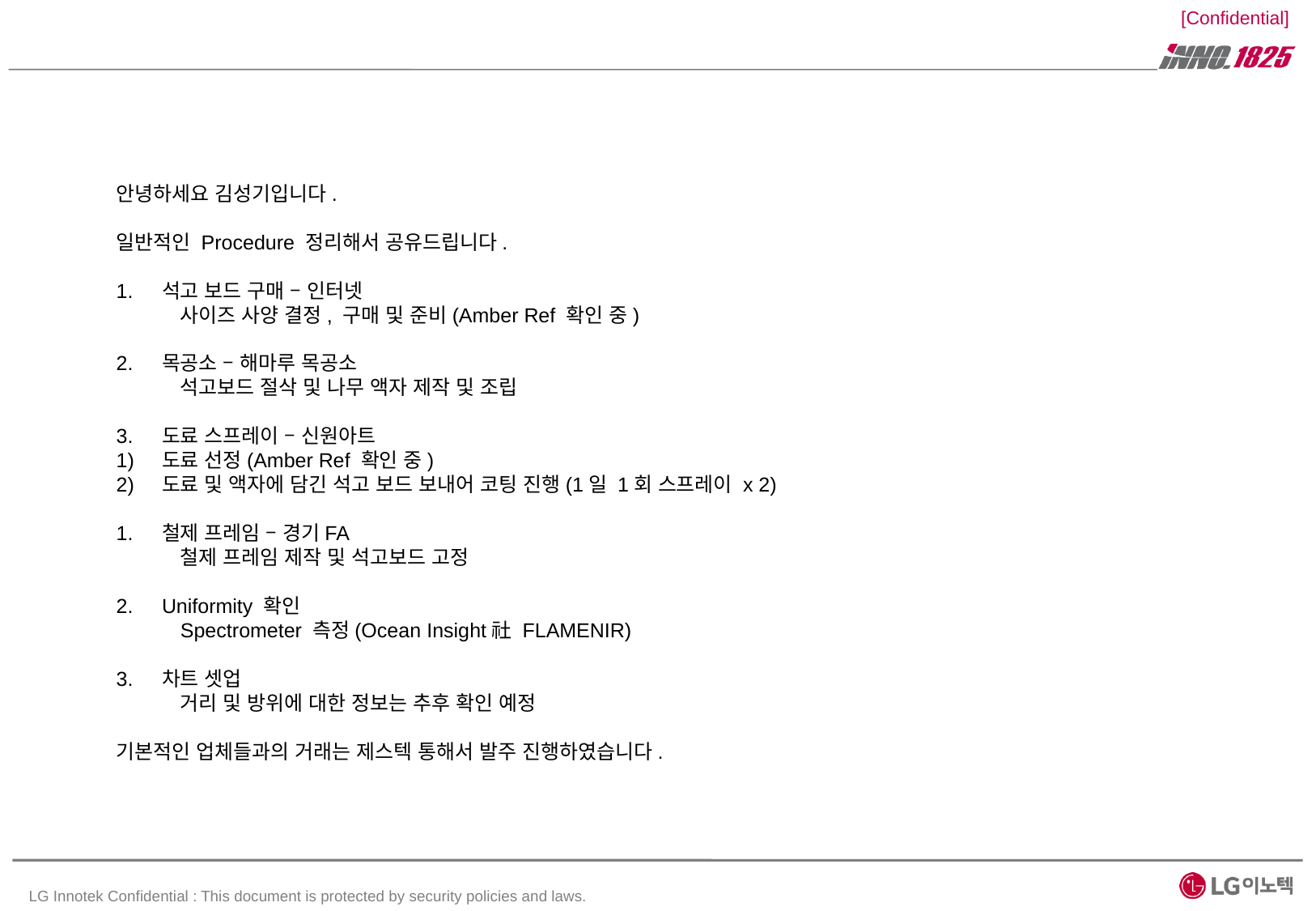

#

안녕하세요 김성기입니다.

일반적인 Procedure 정리해서 공유드립니다.

석고 보드 구매 – 인터넷
사이즈 사양 결정, 구매 및 준비(Amber Ref 확인 중)

목공소 – 해마루 목공소
석고보드 절삭 및 나무 액자 제작 및 조립

도료 스프레이 – 신원아트
도료 선정(Amber Ref 확인 중)
도료 및 액자에 담긴 석고 보드 보내어 코팅 진행(1일 1회 스프레이 x 2)

철제 프레임 – 경기FA
철제 프레임 제작 및 석고보드 고정

Uniformity 확인
Spectrometer 측정(Ocean Insight社 FLAMENIR)

차트 셋업
거리 및 방위에 대한 정보는 추후 확인 예정

기본적인 업체들과의 거래는 제스텍 통해서 발주 진행하였습니다.